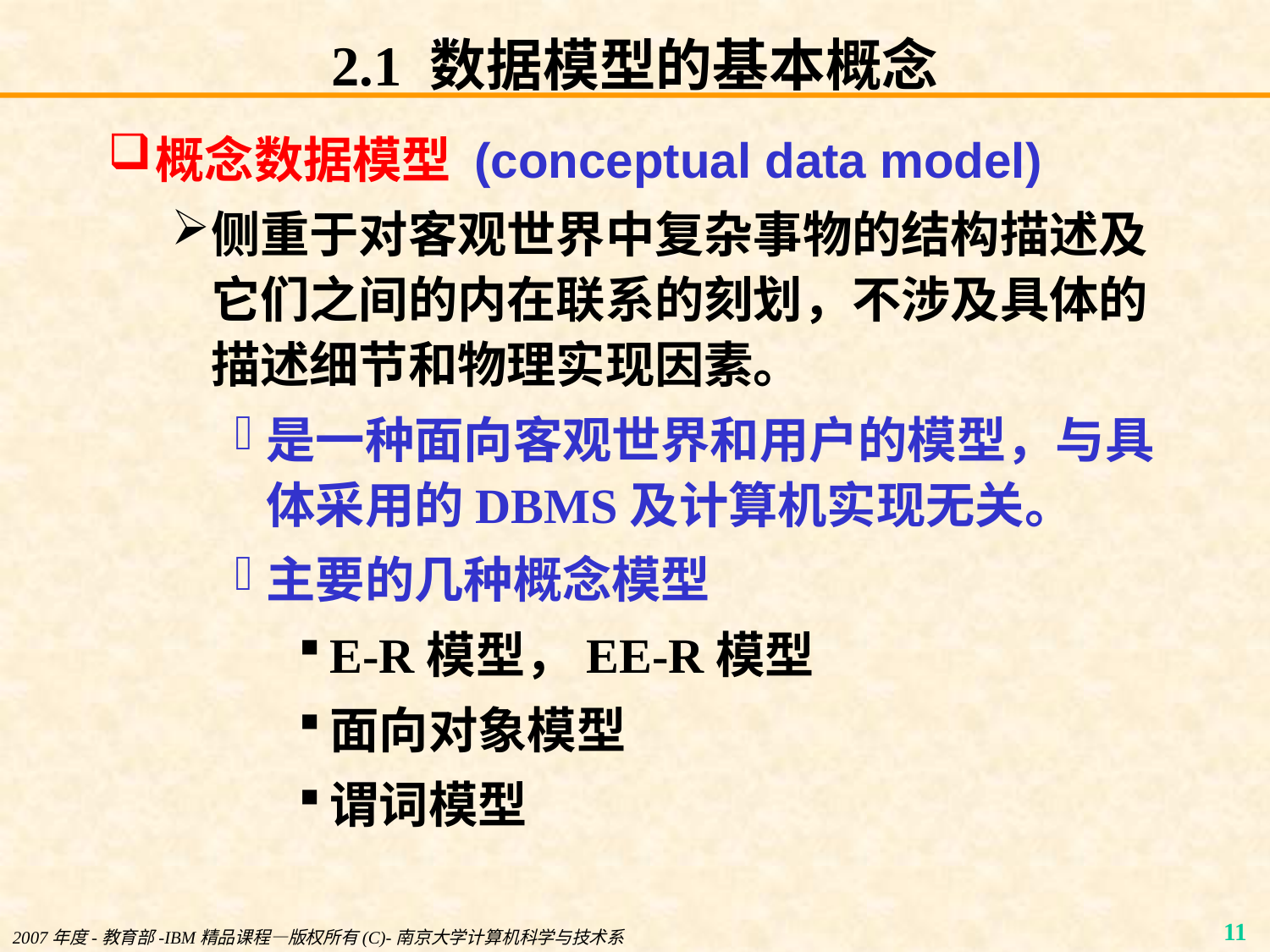

# 2.1 数据模型的基本概念
概念数据模型 (conceptual data model)
侧重于对客观世界中复杂事物的结构描述及它们之间的内在联系的刻划，不涉及具体的描述细节和物理实现因素。
是一种面向客观世界和用户的模型，与具体采用的DBMS及计算机实现无关。
主要的几种概念模型
E-R模型，EE-R模型
面向对象模型
谓词模型
11
2007年度-教育部-IBM精品课程—版权所有(C)-南京大学计算机科学与技术系